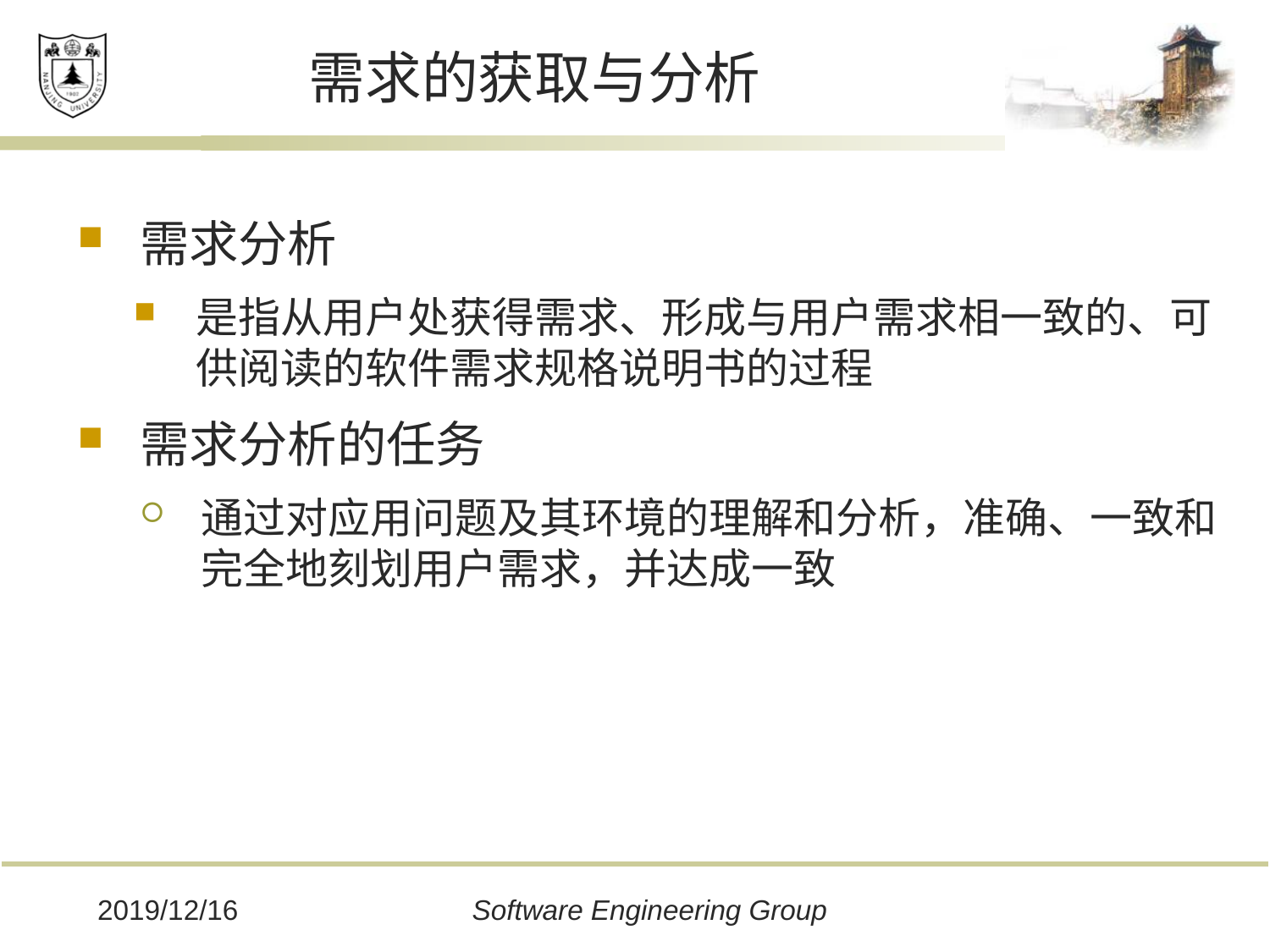

# 需求的获取与分析
需求分析
是指从用户处获得需求、形成与用户需求相一致的、可供阅读的软件需求规格说明书的过程
需求分析的任务
通过对应用问题及其环境的理解和分析，准确、一致和完全地刻划用户需求，并达成一致
2019/12/16
Software Engineering Group